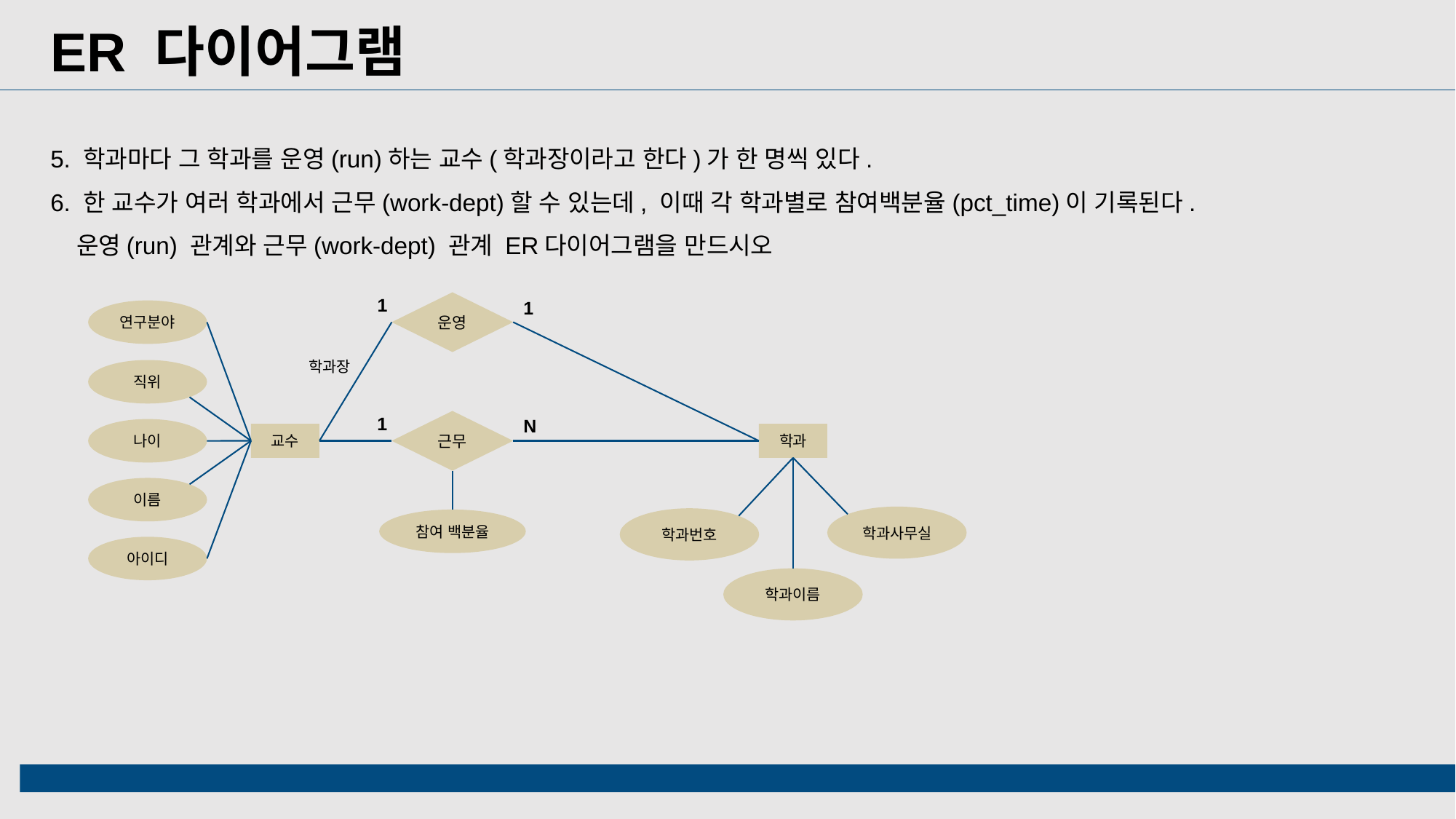

ER 다이어그램
5. 학과마다 그 학과를 운영(run)하는 교수(학과장이라고 한다)가 한 명씩 있다.
6. 한 교수가 여러 학과에서 근무(work-dept)할 수 있는데, 이때 각 학과별로 참여백분율(pct_time)이 기록된다.
   운영(run) 관계와 근무(work-dept) 관계 ER다이어그램을 만드시오
1
운영
1
연구분야
학과장
직위
1
N
근무
나이
교수
학과
이름
학과사무실
학과번호
참여 백분율
아이디
학과이름